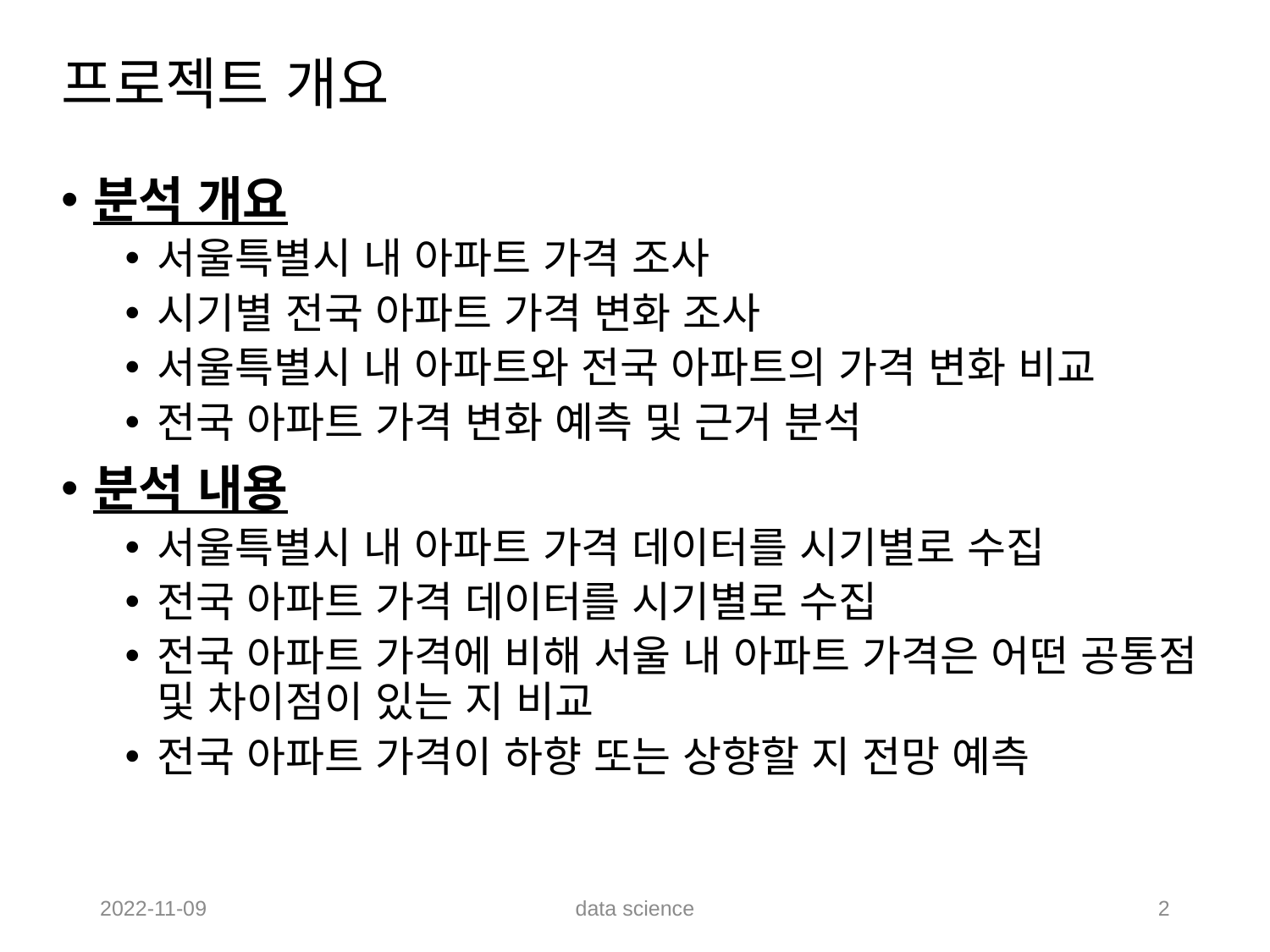

# 프로젝트 개요
분석 개요
서울특별시 내 아파트 가격 조사
시기별 전국 아파트 가격 변화 조사
서울특별시 내 아파트와 전국 아파트의 가격 변화 비교
전국 아파트 가격 변화 예측 및 근거 분석
분석 내용
서울특별시 내 아파트 가격 데이터를 시기별로 수집
전국 아파트 가격 데이터를 시기별로 수집
전국 아파트 가격에 비해 서울 내 아파트 가격은 어떤 공통점 및 차이점이 있는 지 비교
전국 아파트 가격이 하향 또는 상향할 지 전망 예측
2022-11-09
data science
2